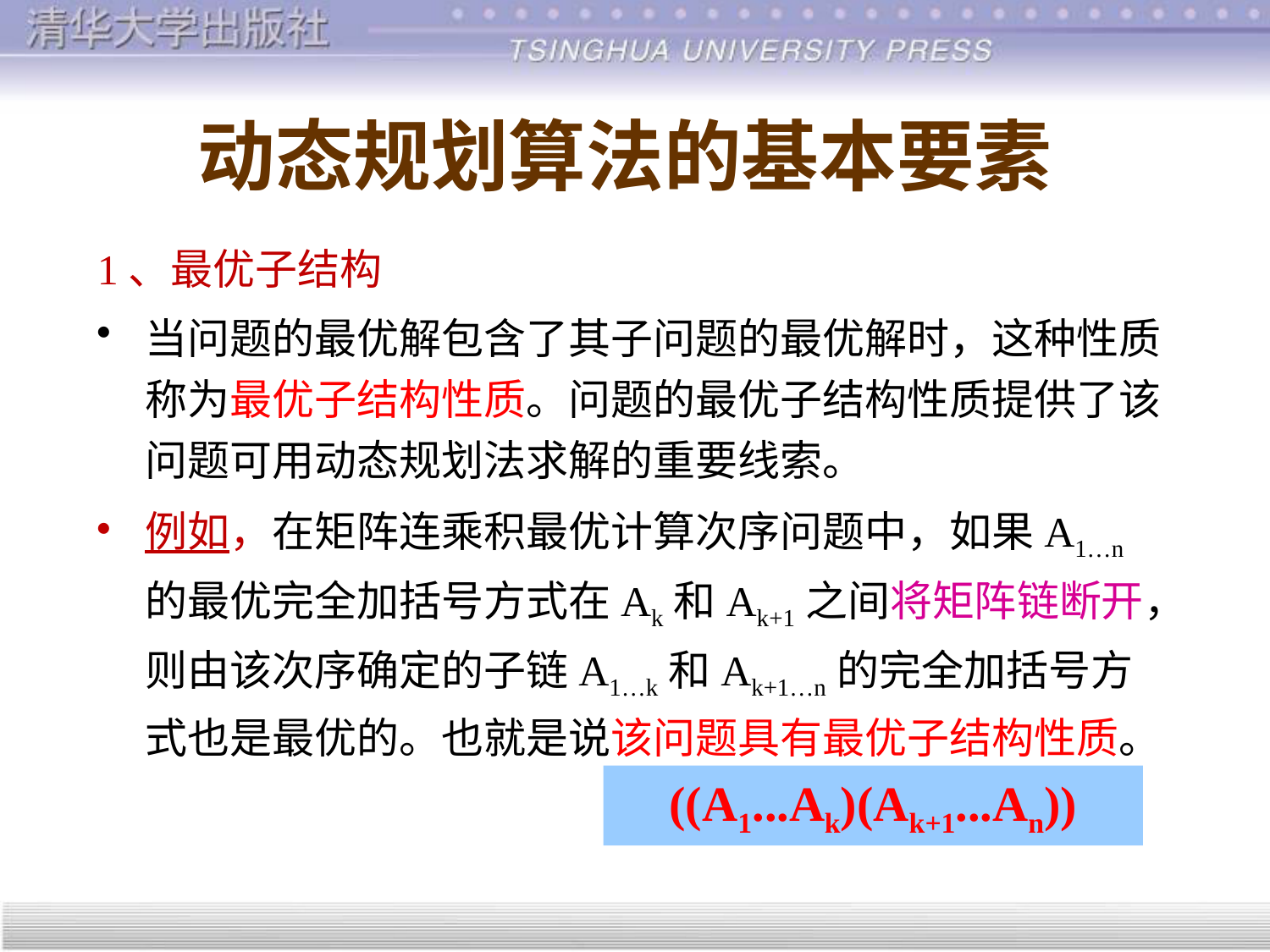

# 动态规划算法的基本要素
1、最优子结构
当问题的最优解包含了其子问题的最优解时，这种性质称为最优子结构性质。问题的最优子结构性质提供了该问题可用动态规划法求解的重要线索。
例如，在矩阵连乘积最优计算次序问题中，如果A1…n的最优完全加括号方式在Ak和Ak+1之间将矩阵链断开，则由该次序确定的子链A1…k和Ak+1…n的完全加括号方式也是最优的。也就是说该问题具有最优子结构性质。
((A1...Ak)(Ak+1...An))
39